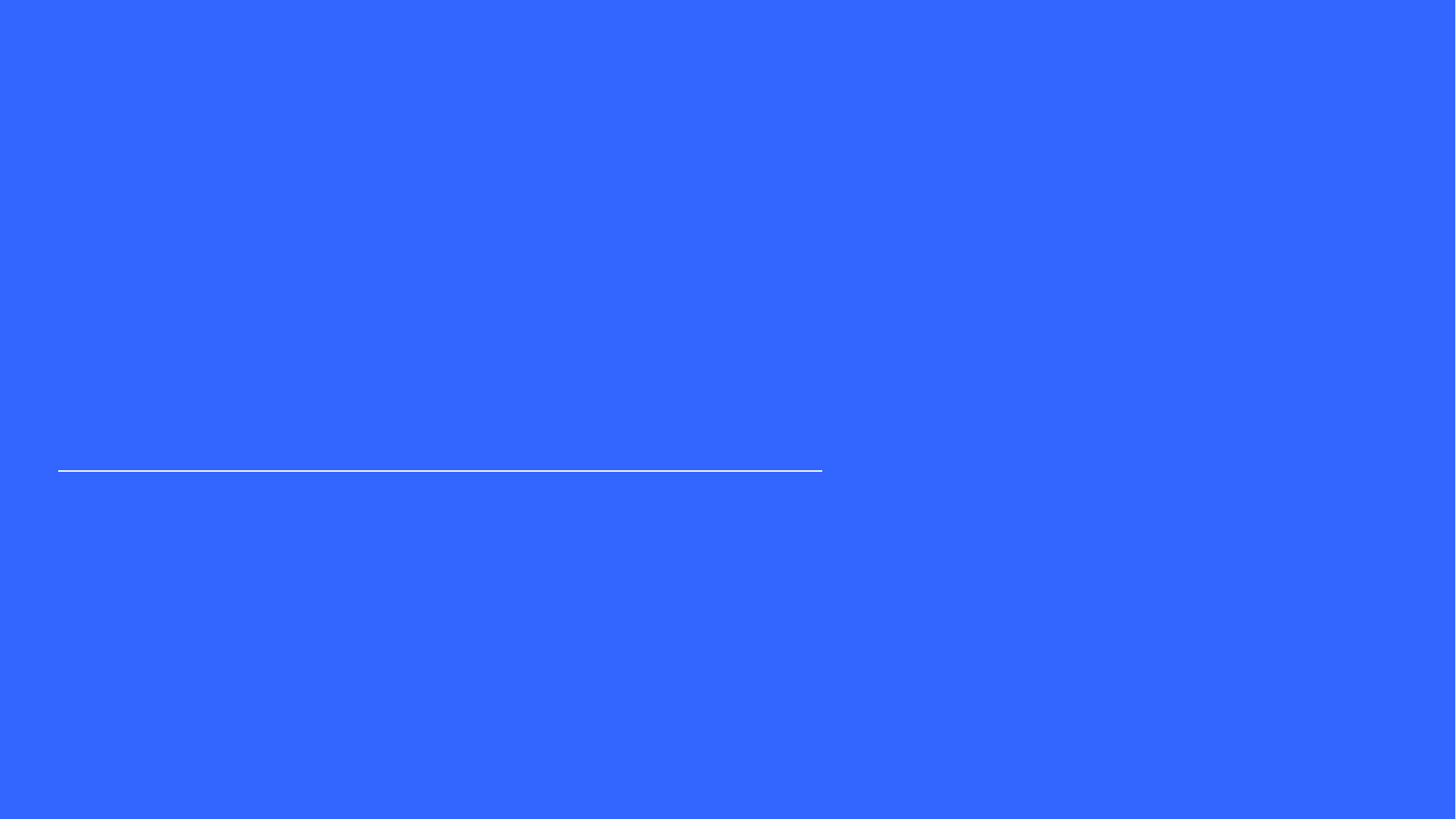

챌린지
위드어스
도전이 기부가 되는 챌린지 플랫폼